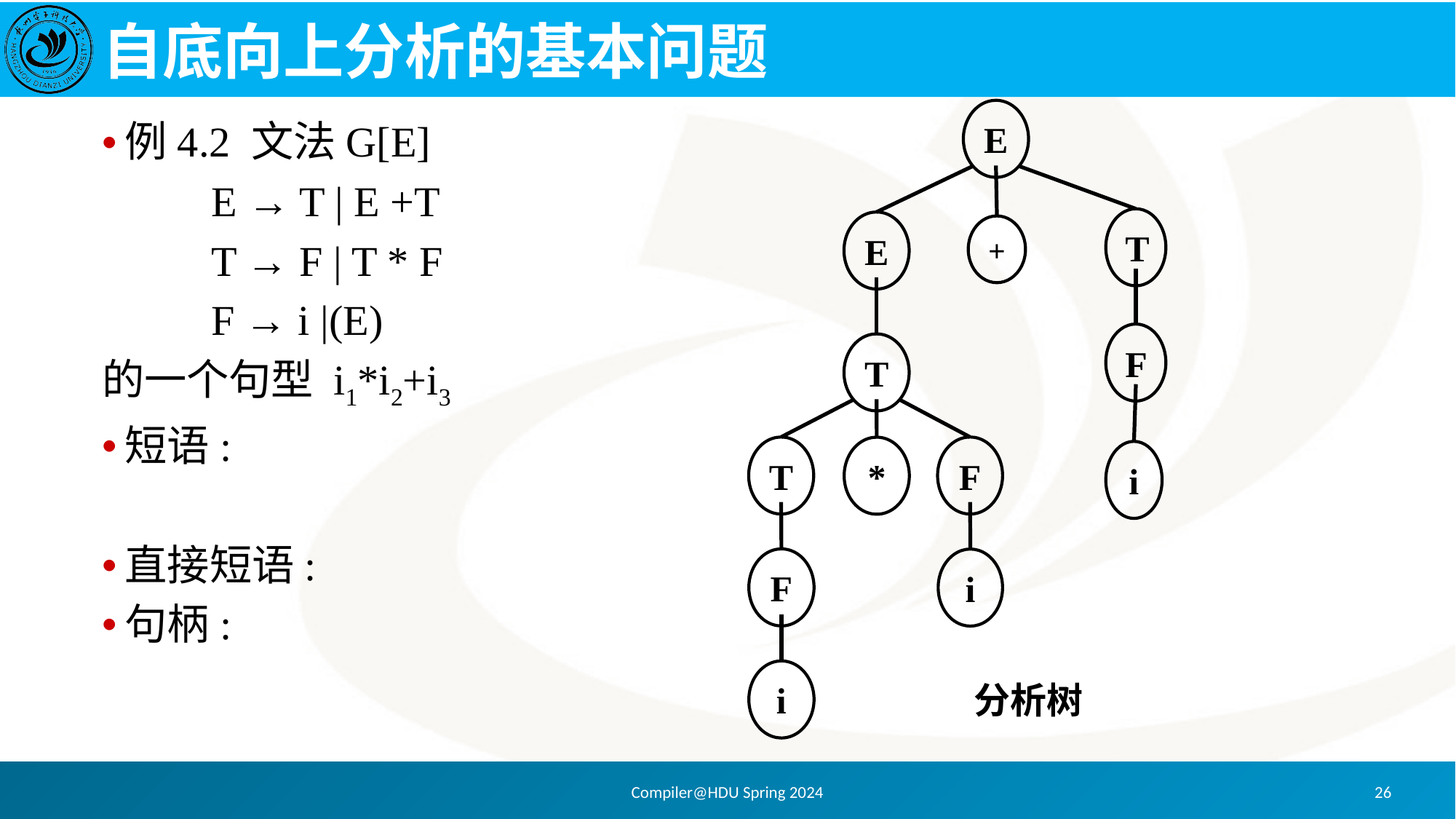

# 自底向上分析的基本问题
E
例4.2 文法G[E]
	E → T | E +T
	T → F | T * F
	F → i |(E)
的一个句型 i1*i2+i3
短语:

直接短语:
句柄:
T
E
+
F
T
T
F
*
i
F
i
i
分析树
Compiler@HDU Spring 2024
26